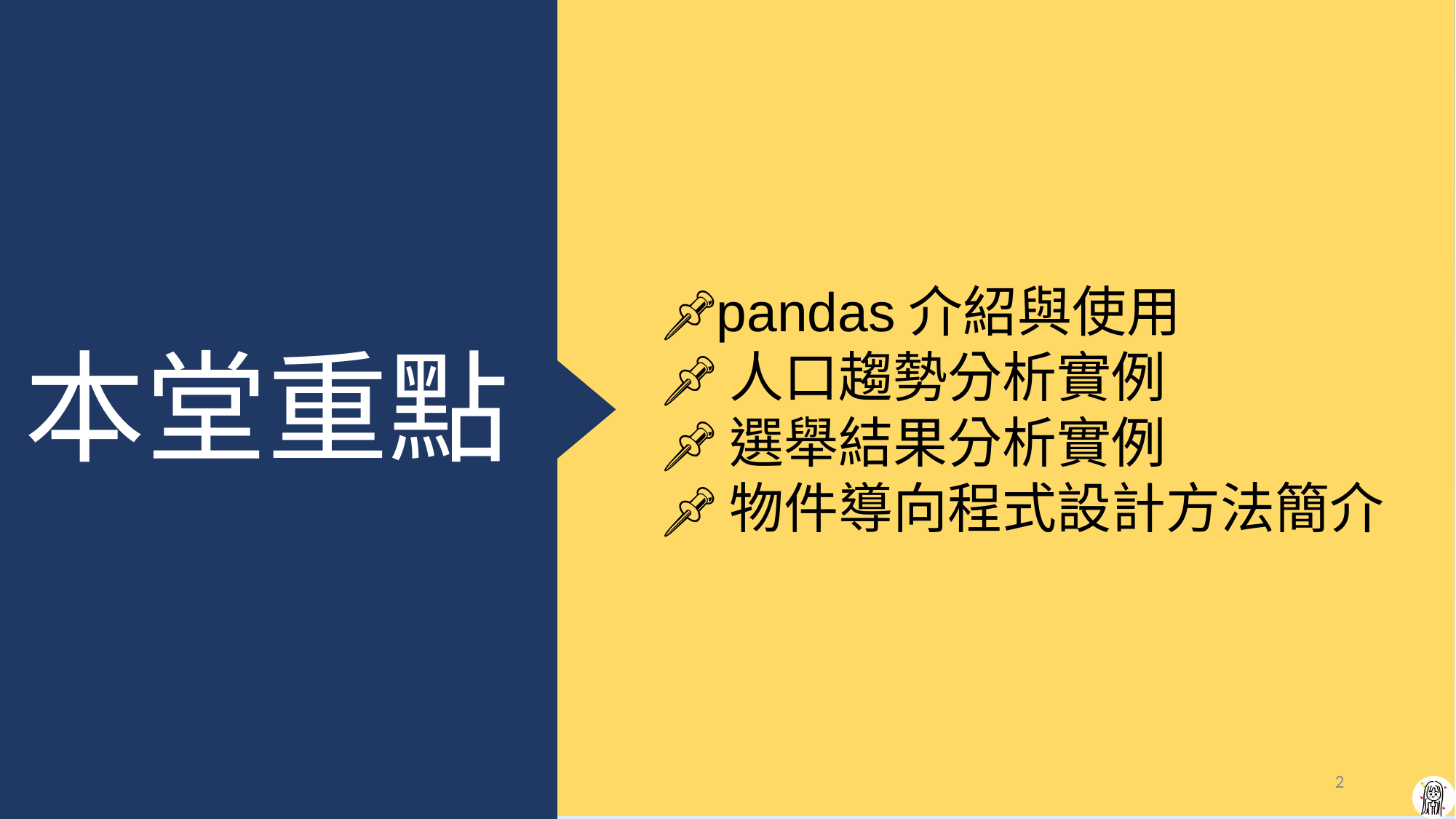

📌pandas介紹與使用
📌人口趨勢分析實例
📌選舉結果分析實例
📌物件導向程式設計方法簡介
2